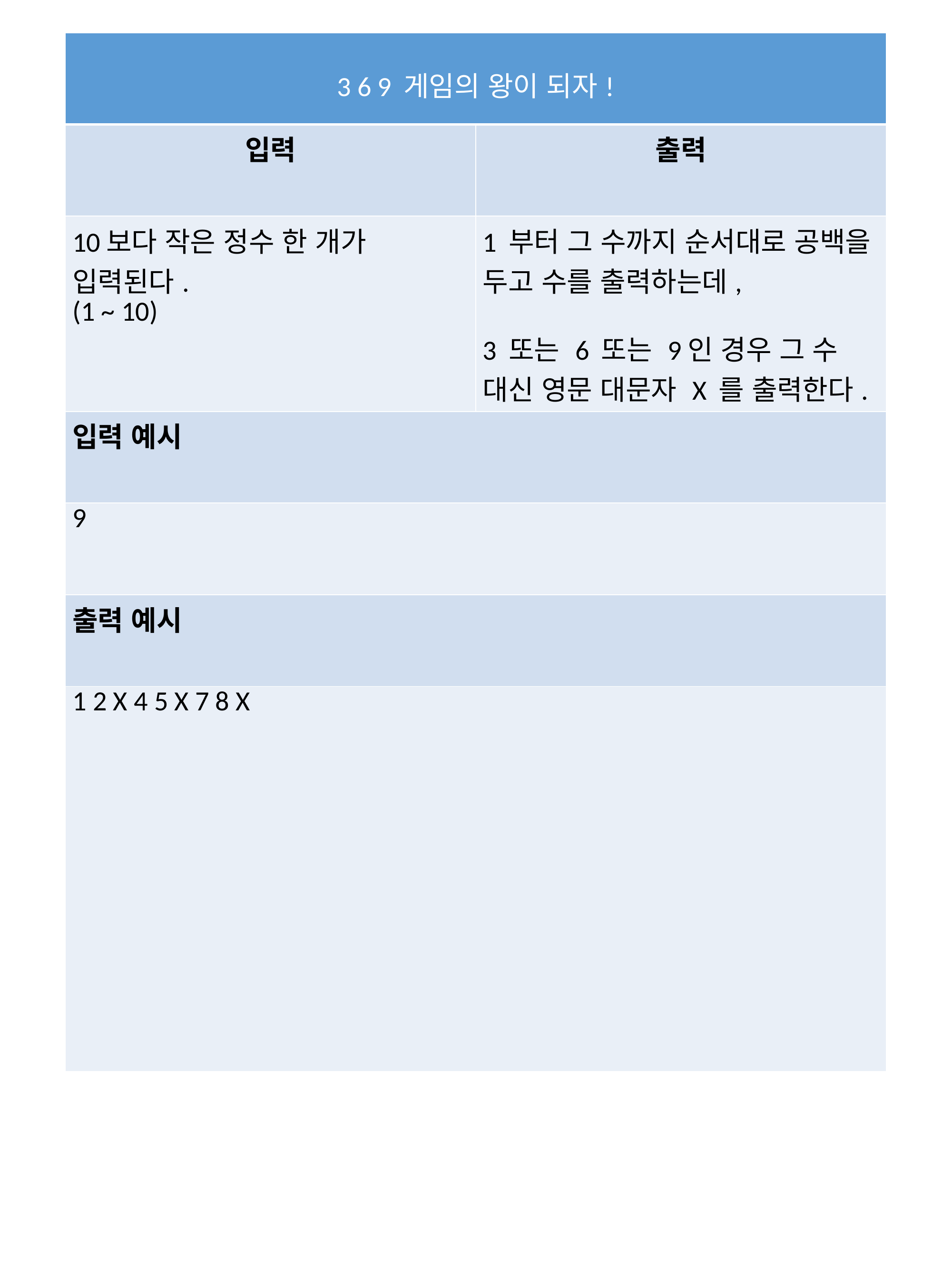

| 3 6 9 게임의 왕이 되자! |  |
| --- | --- |
| 입력 | 출력 |
| 10보다 작은 정수 한 개가 입력된다. (1 ~ 10) | 1 부터 그 수까지 순서대로 공백을 두고 수를 출력하는데, 3 또는 6 또는 9인 경우 그 수 대신 영문 대문자 X 를 출력한다. |
| 입력 예시 |  |
| 9 |  |
| 출력 예시 |  |
| 1 2 X 4 5 X 7 8 X |  |